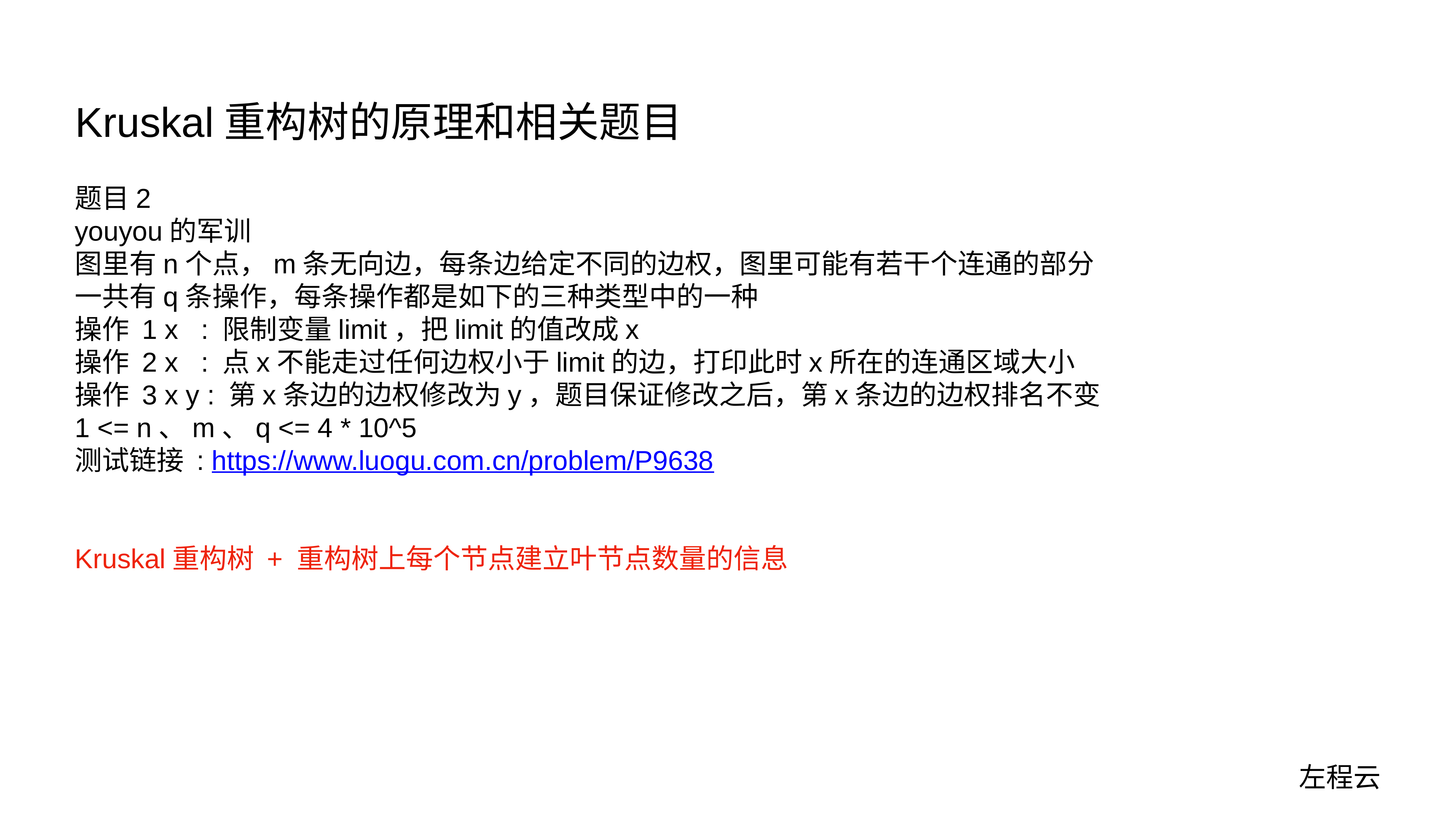

# Kruskal重构树的原理和相关题目
题目2
youyou的军训
图里有n个点，m条无向边，每条边给定不同的边权，图里可能有若干个连通的部分
一共有q条操作，每条操作都是如下的三种类型中的一种
操作 1 x   : 限制变量limit，把limit的值改成x
操作 2 x   : 点x不能走过任何边权小于limit的边，打印此时x所在的连通区域大小
操作 3 x y : 第x条边的边权修改为y，题目保证修改之后，第x条边的边权排名不变
1 <= n、m、q <= 4 * 10^5
测试链接 : https://www.luogu.com.cn/problem/P9638

Kruskal重构树 + 重构树上每个节点建立叶节点数量的信息
左程云